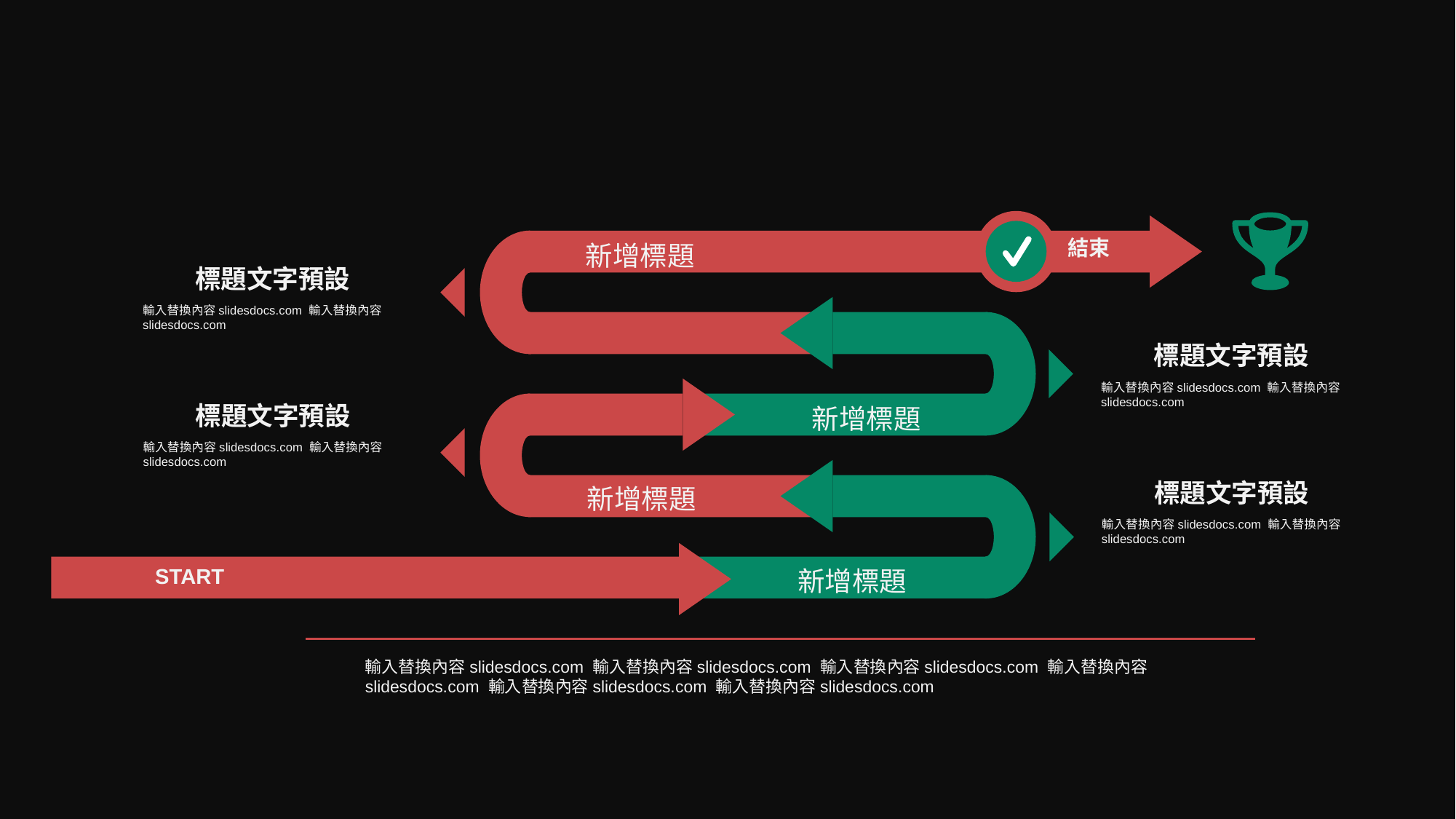

結束

新增標題

新增標題

新增標題

START
新增標題

標題文字預設
輸入替換內容slidesdocs.com 輸入替換內容slidesdocs.com
標題文字預設
輸入替換內容slidesdocs.com 輸入替換內容slidesdocs.com
標題文字預設
輸入替換內容slidesdocs.com 輸入替換內容slidesdocs.com
標題文字預設
輸入替換內容slidesdocs.com 輸入替換內容slidesdocs.com
輸入替換內容slidesdocs.com 輸入替換內容slidesdocs.com 輸入替換內容slidesdocs.com 輸入替換內容slidesdocs.com 輸入替換內容slidesdocs.com 輸入替換內容slidesdocs.com